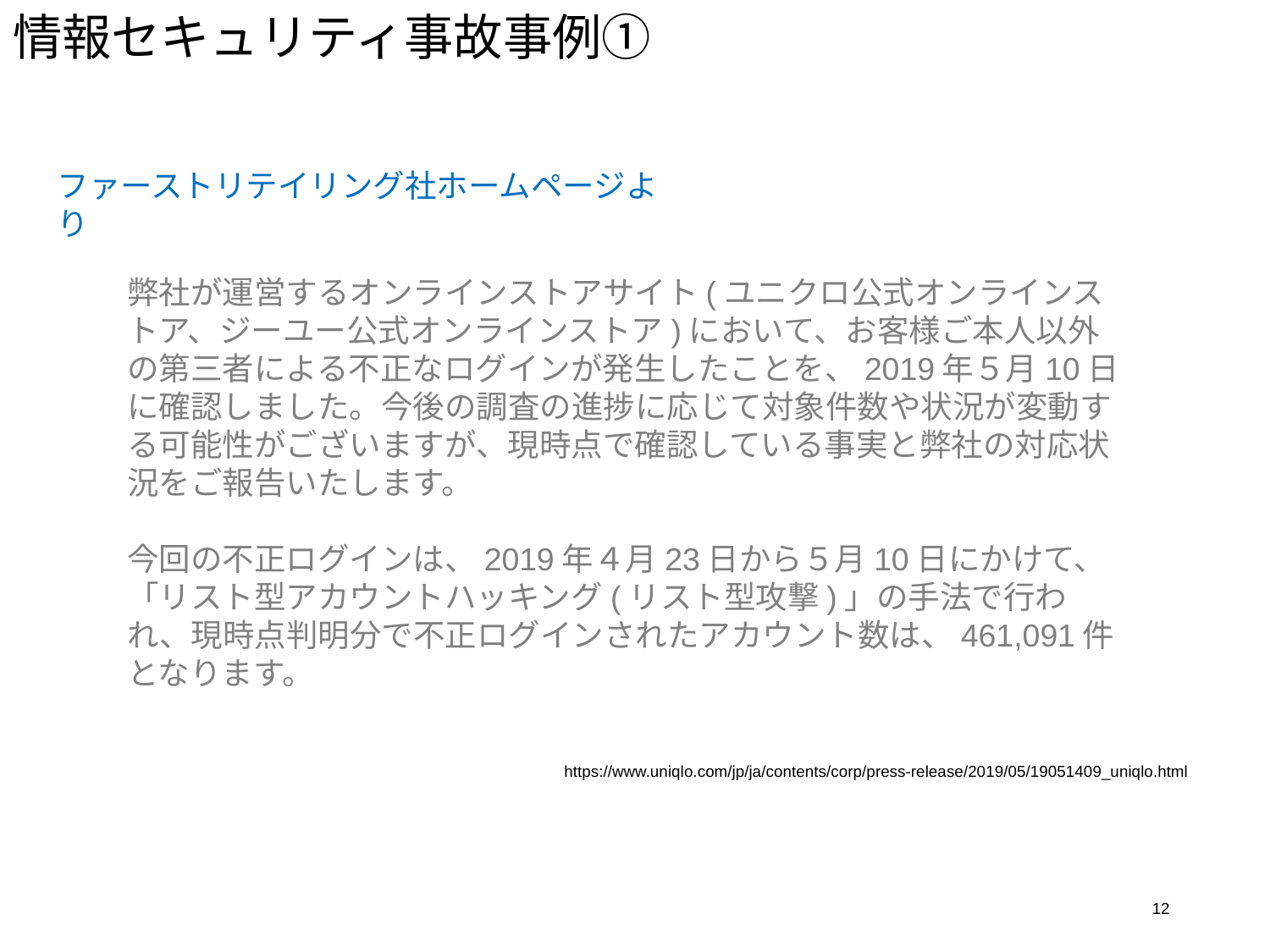

情報セキュリティ事故事例①
ファーストリテイリング社ホームページより
弊社が運営するオンラインストアサイト(ユニクロ公式オンラインストア、ジーユー公式オンラインストア)において、お客様ご本人以外の第三者による不正なログインが発生したことを、2019年５月10日に確認しました。今後の調査の進捗に応じて対象件数や状況が変動する可能性がございますが、現時点で確認している事実と弊社の対応状況をご報告いたします。
今回の不正ログインは、2019年４月23日から５月10日にかけて、「リスト型アカウントハッキング(リスト型攻撃)」の手法で行われ、現時点判明分で不正ログインされたアカウント数は、461,091件となります。

https://www.uniqlo.com/jp/ja/contents/corp/press-release/2019/05/19051409_uniqlo.html
12